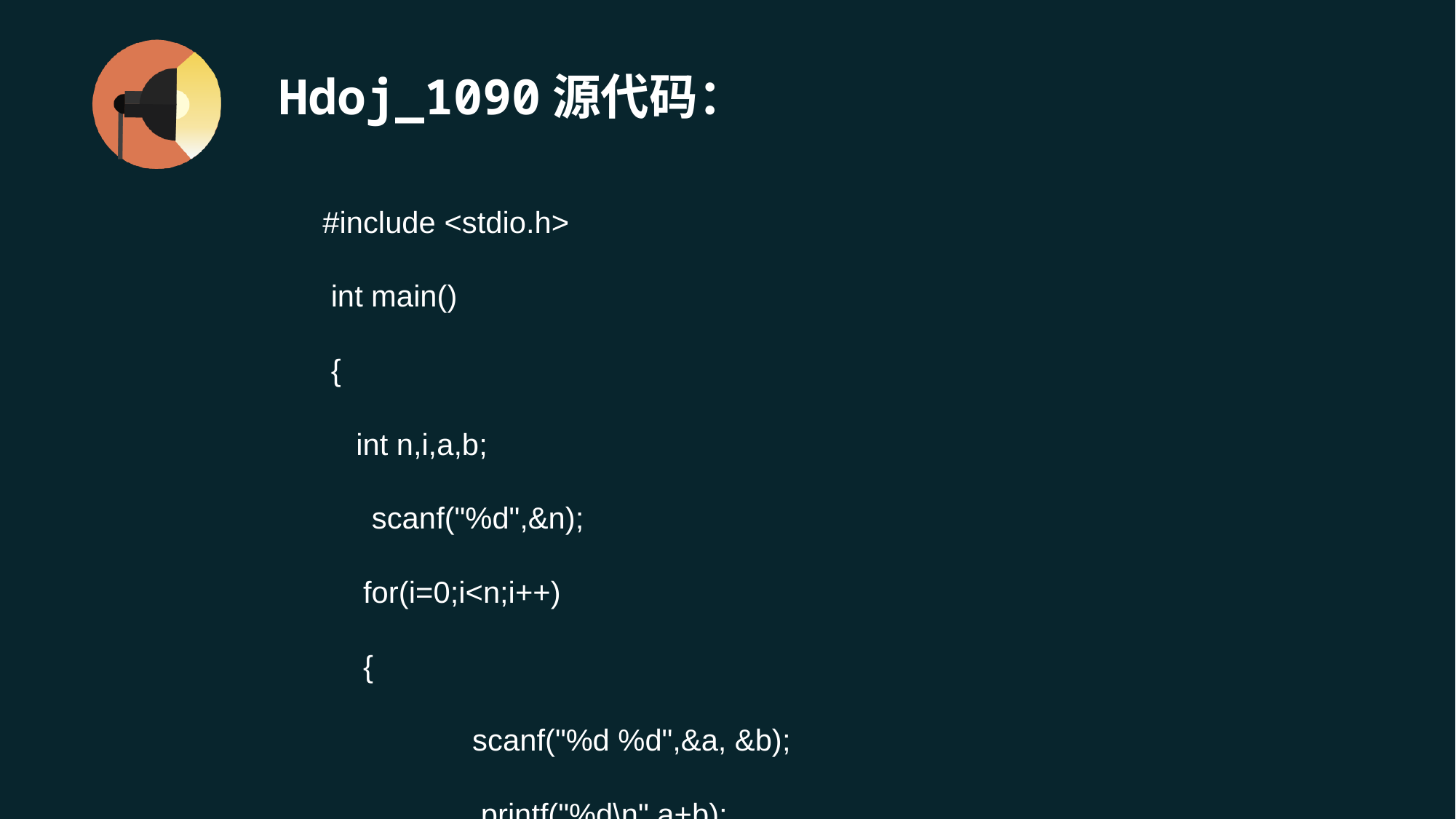

# Hdoj_1090源代码：
#include <stdio.h>
 int main()
 {
    int n,i,a,b;
	 scanf("%d",&n);
	for(i=0;i<n;i++)
	{
 	 	scanf("%d %d",&a, &b);
   		 printf("%d\n",a+b);
 	}
 }